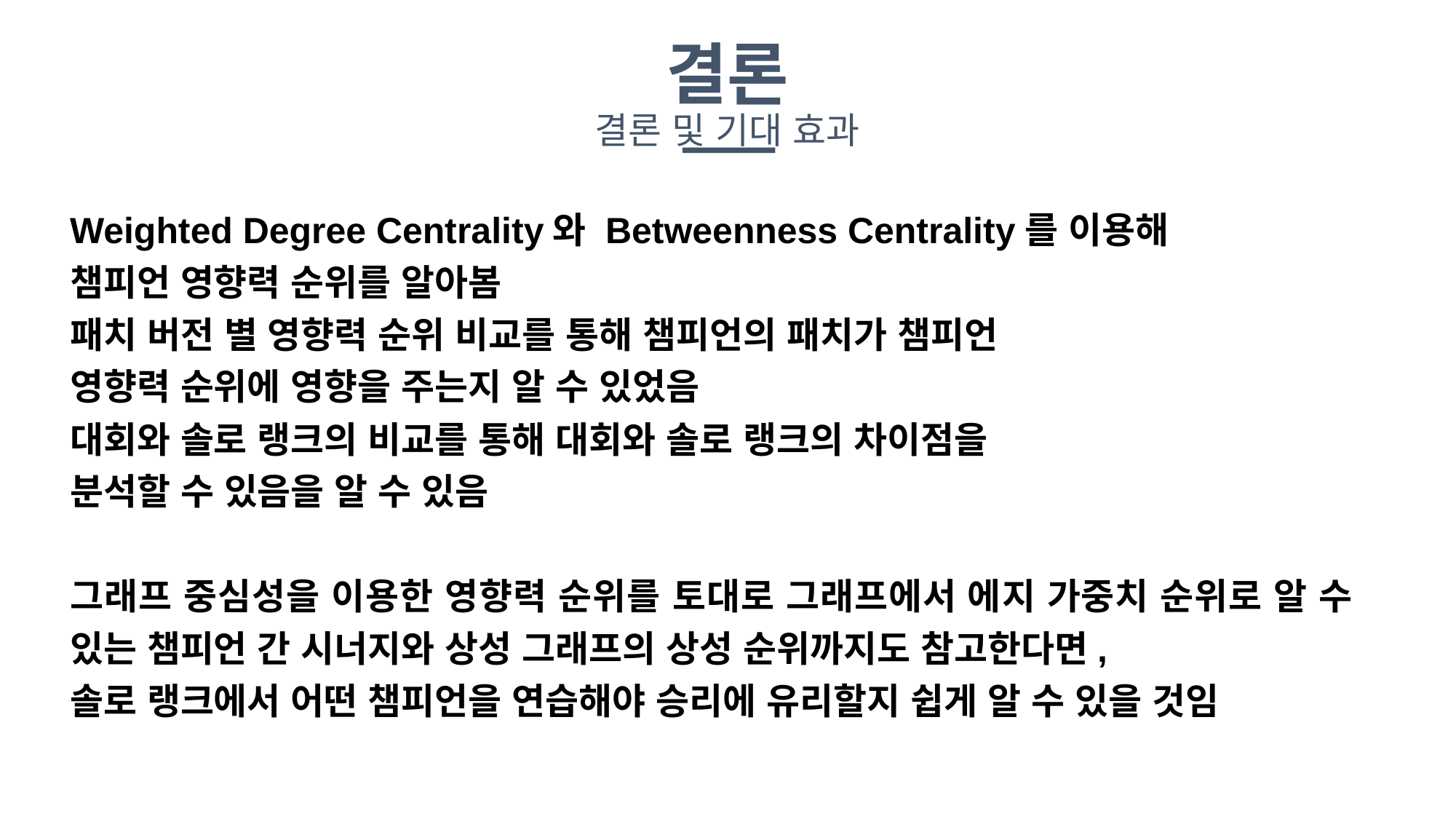

결론

결론 및 기대 효과

Weighted Degree Centrality와 Betweenness Centrality를 이용해
챔피언 영향력 순위를 알아봄
패치 버전 별 영향력 순위 비교를 통해 챔피언의 패치가 챔피언
영향력 순위에 영향을 주는지 알 수 있었음
대회와 솔로 랭크의 비교를 통해 대회와 솔로 랭크의 차이점을
분석할 수 있음을 알 수 있음

그래프 중심성을 이용한 영향력 순위를 토대로 그래프에서 에지 가중치 순위로 알 수 있는 챔피언 간 시너지와 상성 그래프의 상성 순위까지도 참고한다면,
솔로 랭크에서 어떤 챔피언을 연습해야 승리에 유리할지 쉽게 알 수 있을 것임